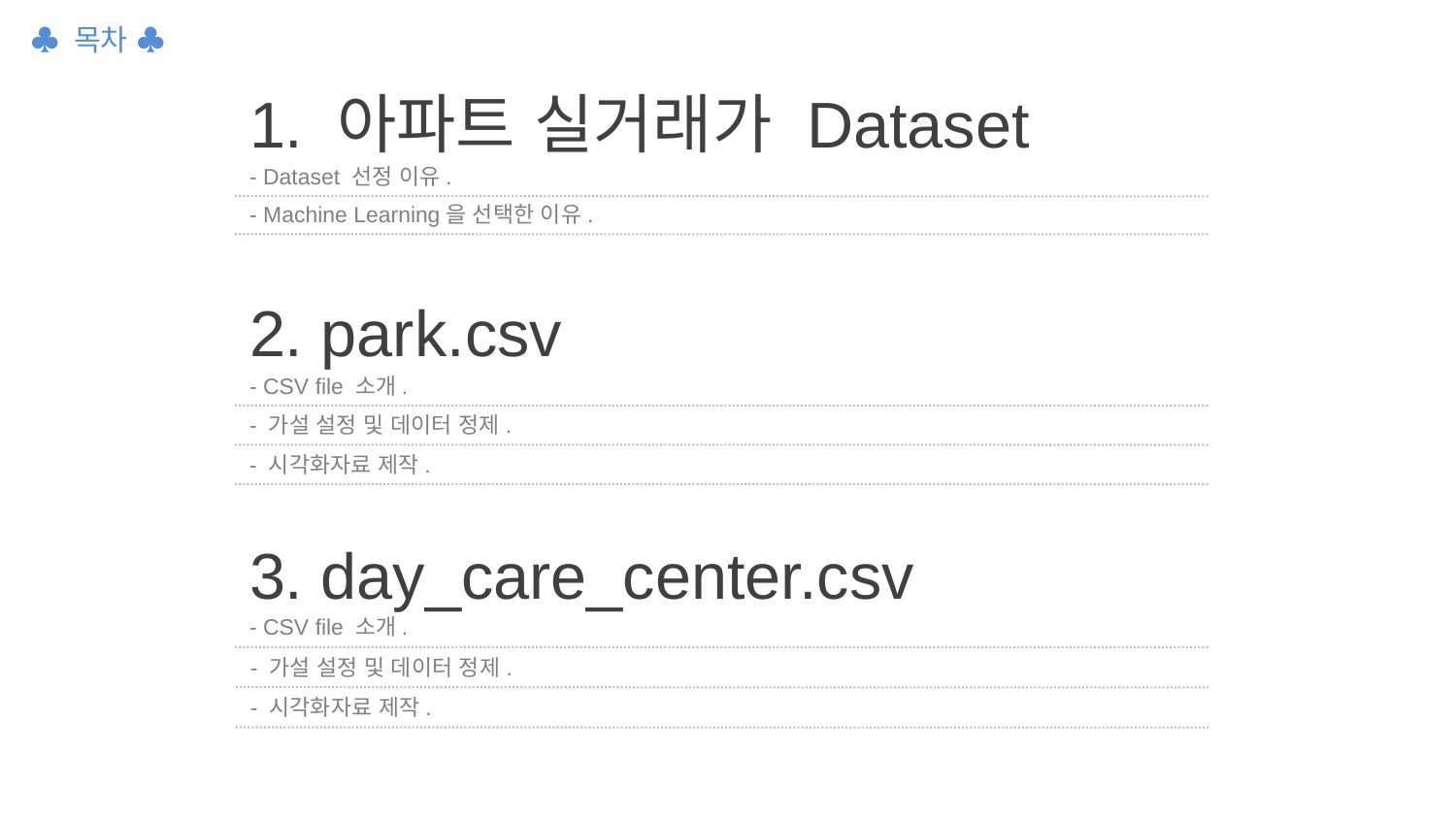

# ♣ 목차 ♣
1. 아파트 실거래가 Dataset
- Dataset 선정 이유.
- Machine Learning을 선택한 이유.
2. park.csv
- CSV file 소개.
- 가설 설정 및 데이터 정제.
- 시각화자료 제작.
3. day_care_center.csv
- CSV file 소개.
- 가설 설정 및 데이터 정제.
- 시각화자료 제작.